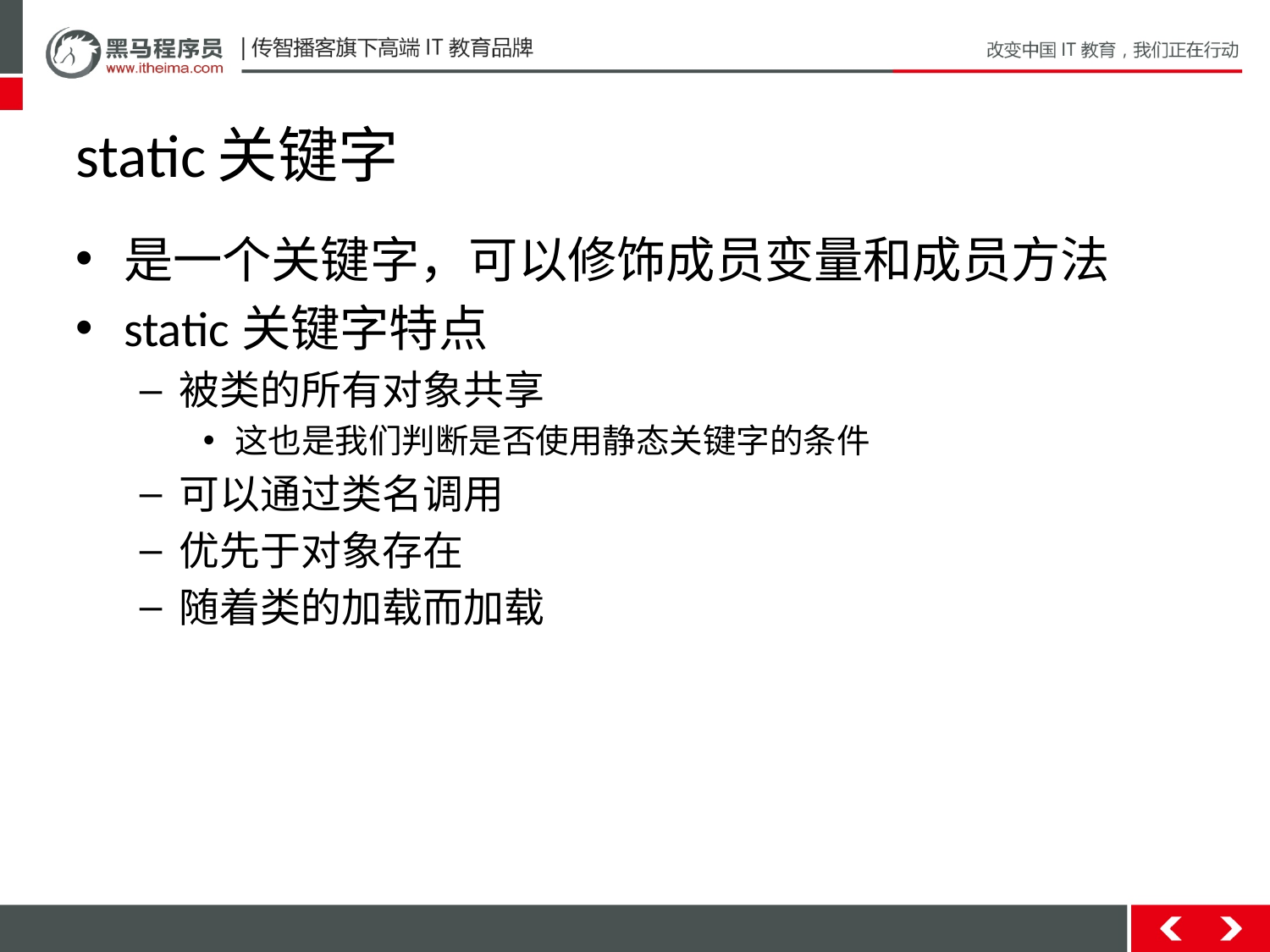

# static关键字
是一个关键字，可以修饰成员变量和成员方法
static关键字特点
被类的所有对象共享
这也是我们判断是否使用静态关键字的条件
可以通过类名调用
优先于对象存在
随着类的加载而加载